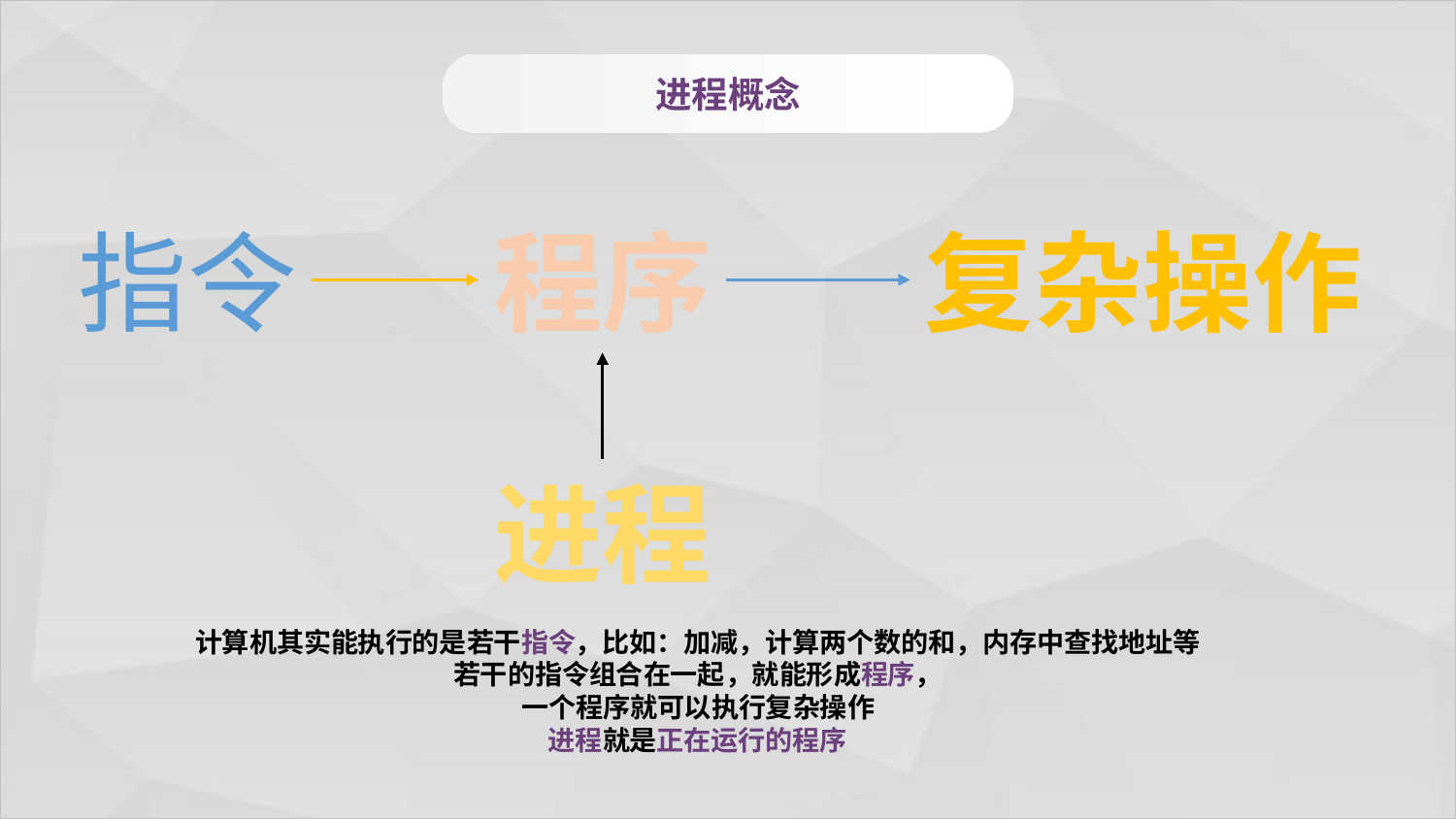

进程概念
指令
程序
复杂操作
进程
计算机其实能执行的是若干指令，比如：加减，计算两个数的和，内存中查找地址等
若干的指令组合在一起，就能形成程序，
一个程序就可以执行复杂操作
进程就是正在运行的程序